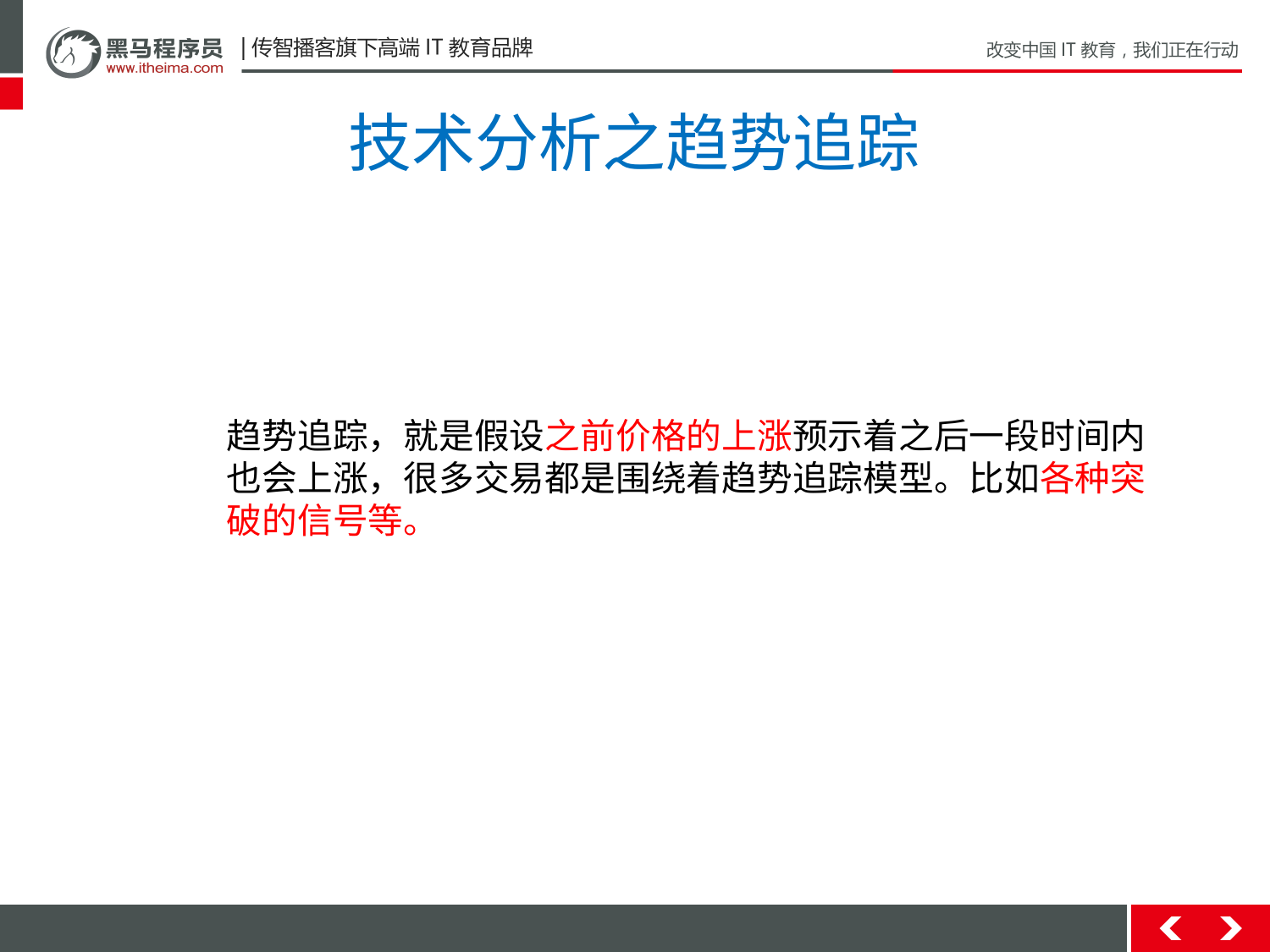

# 技术分析之趋势追踪
趋势追踪，就是假设之前价格的上涨预示着之后一段时间内
也会上涨，很多交易都是围绕着趋势追踪模型。比如各种突
破的信号等。